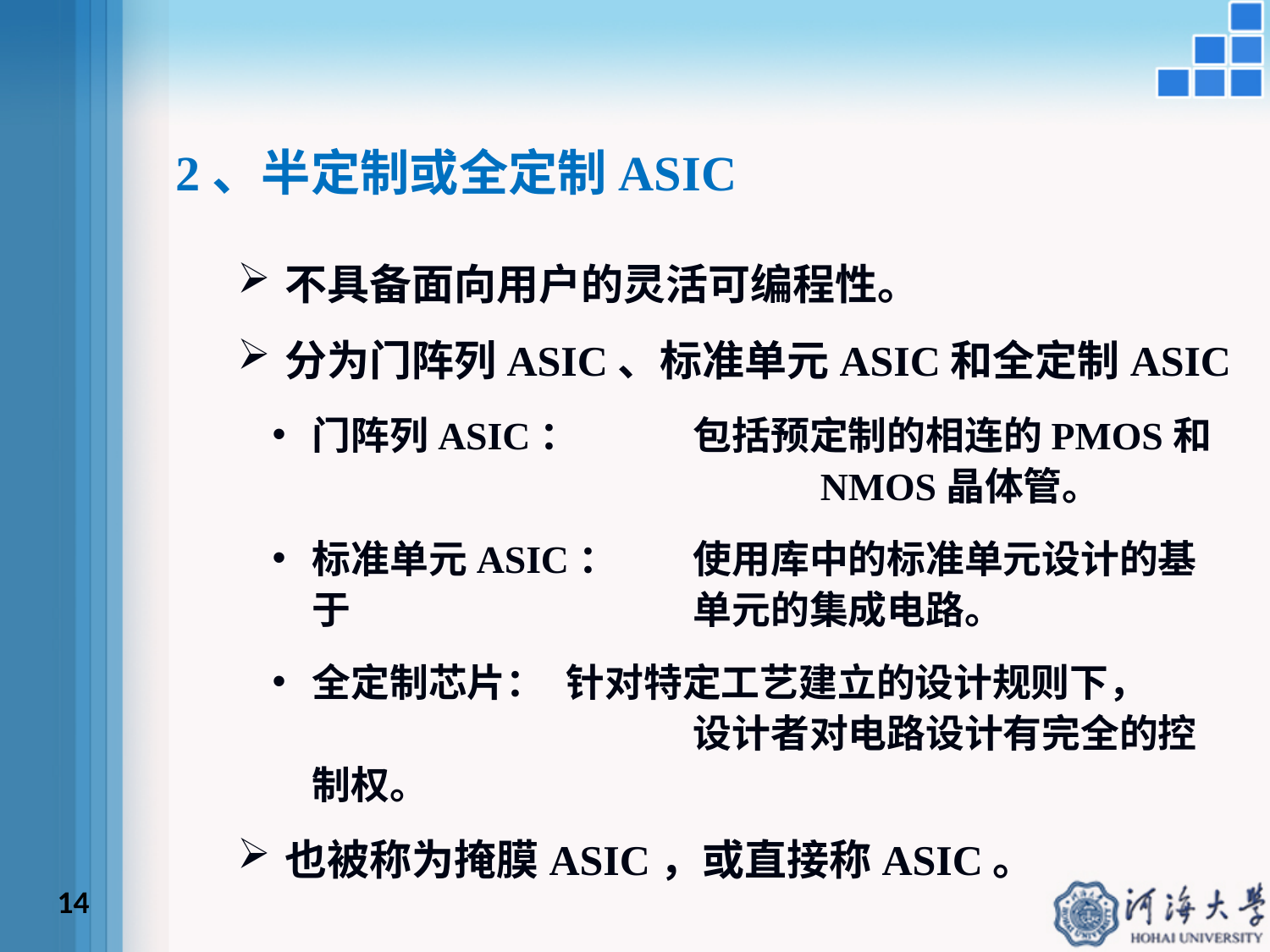

2、半定制或全定制ASIC
不具备面向用户的灵活可编程性。
分为门阵列ASIC、标准单元ASIC和全定制ASIC
门阵列ASIC：	包括预定制的相连的PMOS和			        	NMOS晶体管。
标准单元ASIC：	使用库中的标准单元设计的基于		            	单元的集成电路。
全定制芯片：	针对特定工艺建立的设计规则下，				设计者对电路设计有完全的控制权。
也被称为掩膜ASIC，或直接称ASIC。
14